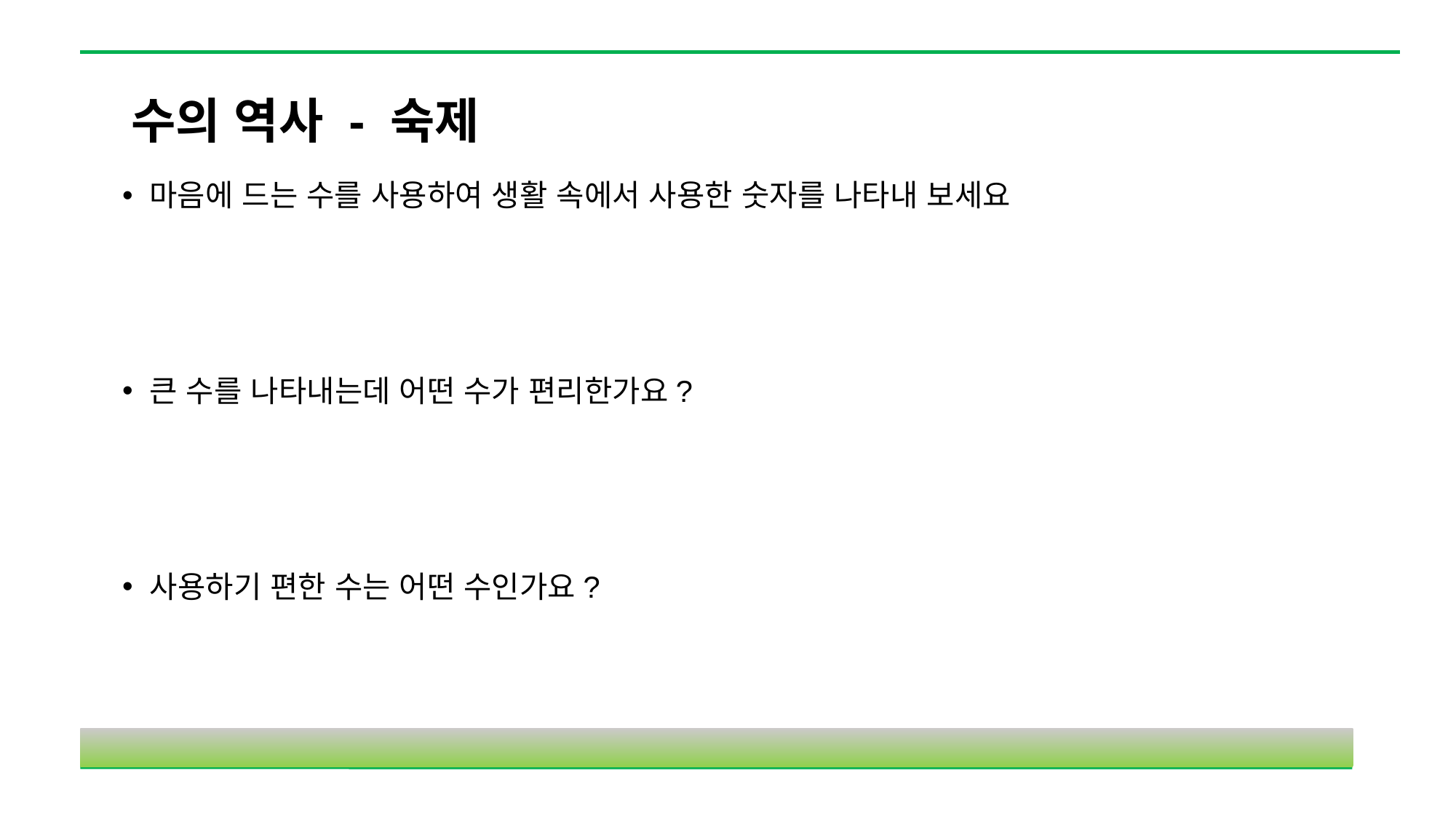

수의 역사 - 숙제
마음에 드는 수를 사용하여 생활 속에서 사용한 숫자를 나타내 보세요
큰 수를 나타내는데 어떤 수가 편리한가요?
사용하기 편한 수는 어떤 수인가요?